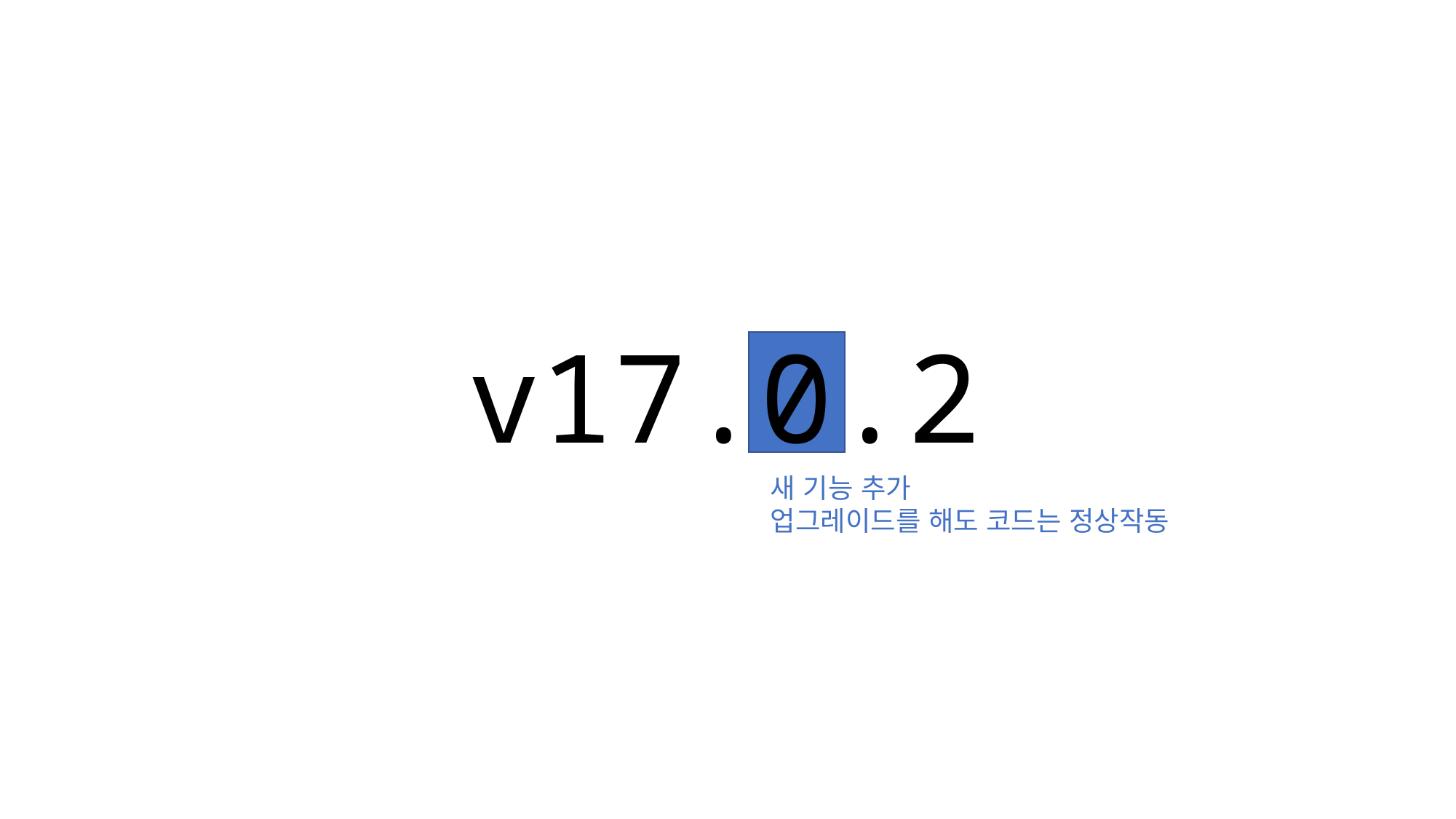

v17.0.2

새 기능 추가
업그레이드를 해도 코드는 정상작동